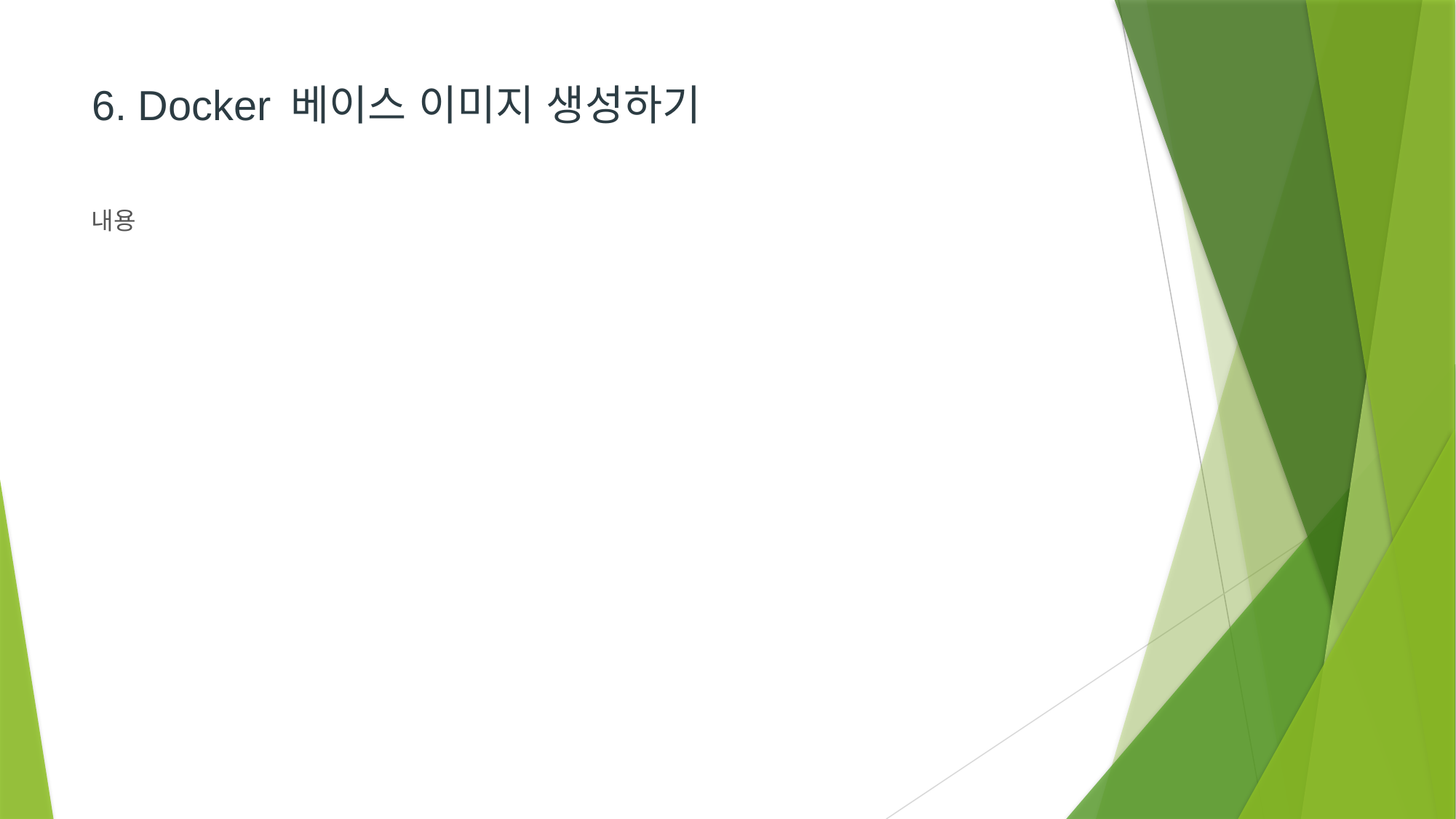

# 6. Docker 베이스 이미지 생성하기
내용